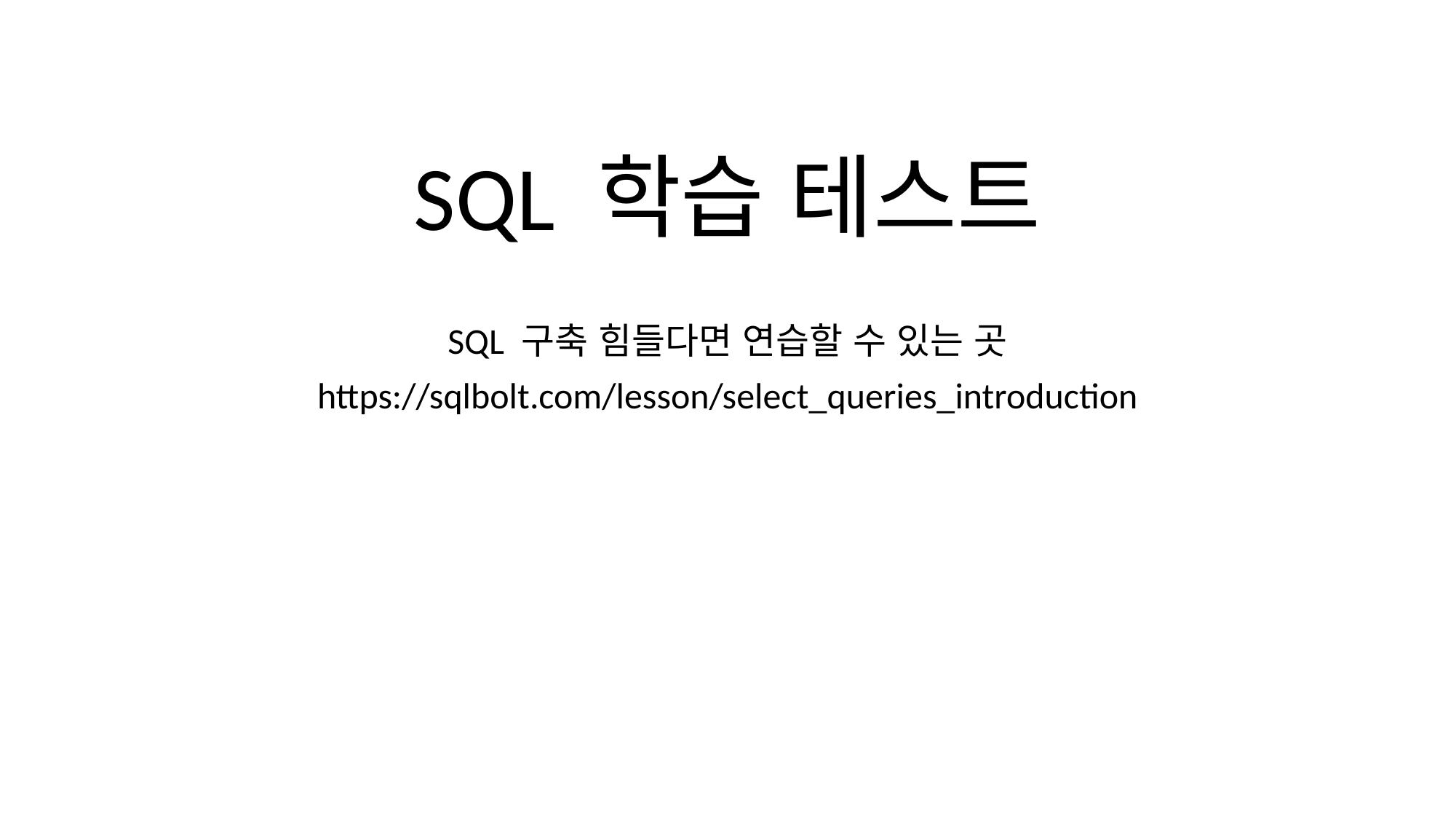

# SQL 학습 테스트
SQL 구축 힘들다면 연습할 수 있는 곳
https://sqlbolt.com/lesson/select_queries_introduction